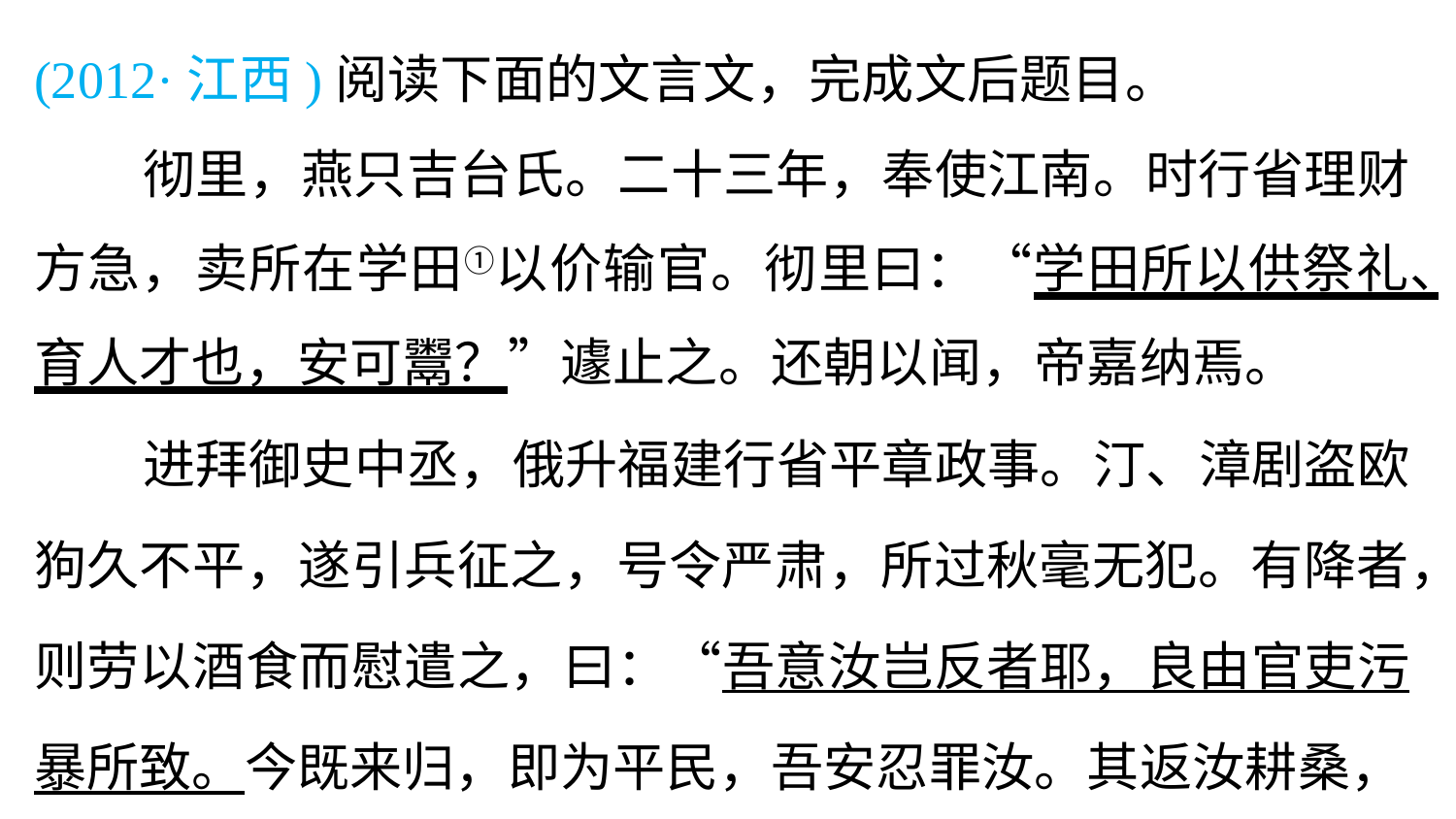

(2012·江西)阅读下面的文言文，完成文后题目。
        彻里，燕只吉台氏。二十三年，奉使江南。时行省理财方急，卖所在学田①以价输官。彻里曰：“学田所以供祭礼、育人才也，安可鬻？”遽止之。还朝以闻，帝嘉纳焉。
        进拜御史中丞，俄升福建行省平章政事。汀、漳剧盗欧狗久不平，遂引兵征之，号令严肃，所过秋毫无犯。有降者，则劳以酒食而慰遣之，曰：“吾意汝岂反者耶，良由官吏污暴所致。今既来归，即为平民，吾安忍罪汝。其返汝耕桑，